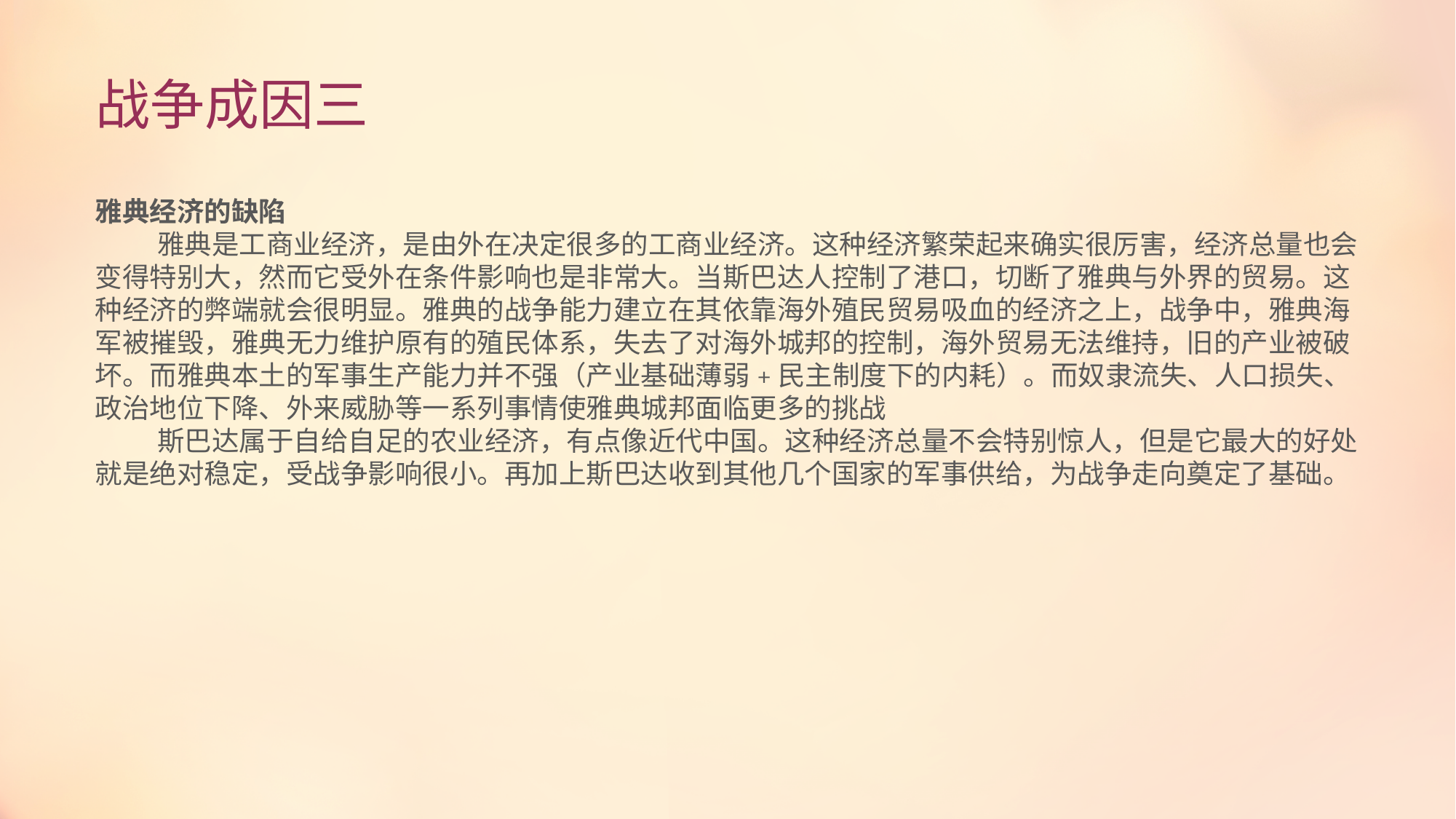

# 战争成因三
雅典经济的缺陷
         雅典是工商业经济，是由外在决定很多的工商业经济。这种经济繁荣起来确实很厉害，经济总量也会变得特别大，然而它受外在条件影响也是非常大。当斯巴达人控制了港口，切断了雅典与外界的贸易。这种经济的弊端就会很明显。雅典的战争能力建立在其依靠海外殖民贸易吸血的经济之上，战争中，雅典海军被摧毁，雅典无力维护原有的殖民体系，失去了对海外城邦的控制，海外贸易无法维持，旧的产业被破坏。而雅典本土的军事生产能力并不强（产业基础薄弱+民主制度下的内耗）。而奴隶流失、人口损失、政治地位下降、外来威胁等一系列事情使雅典城邦面临更多的挑战
         斯巴达属于自给自足的农业经济，有点像近代中国。这种经济总量不会特别惊人，但是它最大的好处就是绝对稳定，受战争影响很小。再加上斯巴达收到其他几个国家的军事供给，为战争走向奠定了基础。